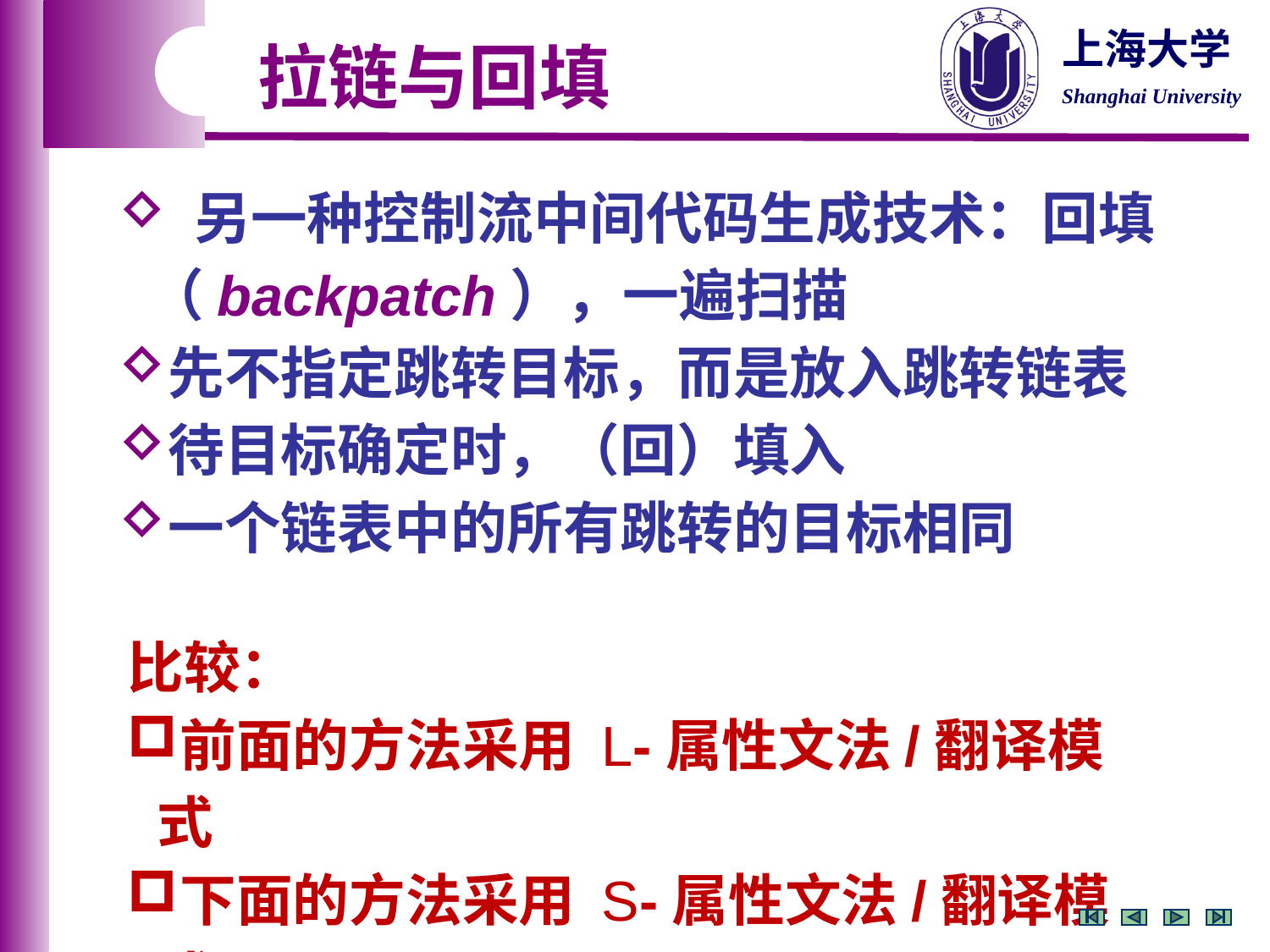

拉链与回填
 另一种控制流中间代码生成技术：回填（backpatch），一遍扫描
先不指定跳转目标，而是放入跳转链表
待目标确定时，（回）填入
一个链表中的所有跳转的目标相同
比较：
前面的方法采用 L-属性文法/翻译模式
下面的方法采用 S-属性文法/翻译模式